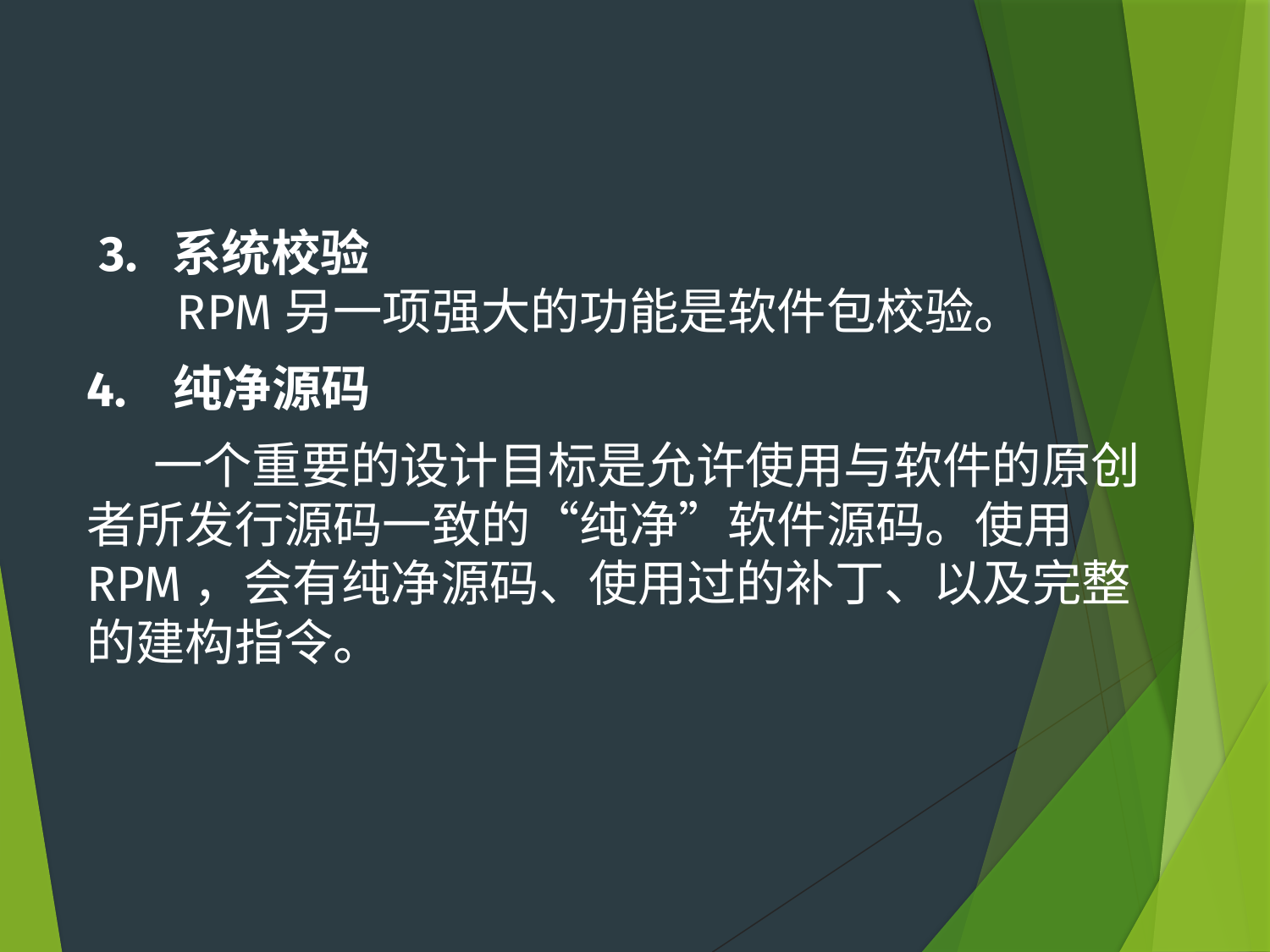

3.  系统校验
       RPM另一项强大的功能是软件包校验。
4.   纯净源码
     一个重要的设计目标是允许使用与软件的原创者所发行源码一致的“纯净”软件源码。使用 RPM，会有纯净源码、使用过的补丁、以及完整的建构指令。